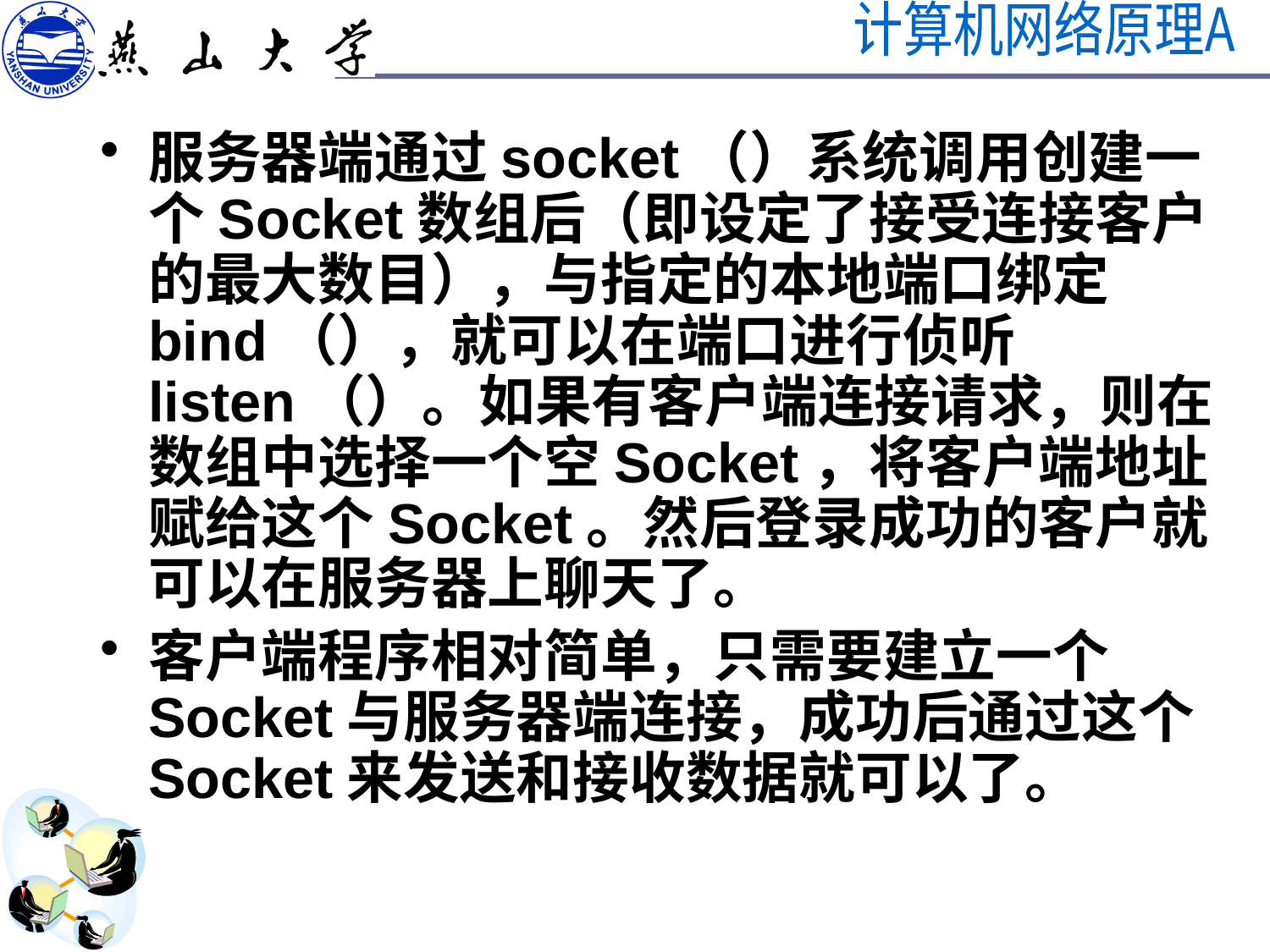

服务器端通过socket（）系统调用创建一个Socket数组后（即设定了接受连接客户的最大数目），与指定的本地端口绑定bind（），就可以在端口进行侦听listen（）。如果有客户端连接请求，则在数组中选择一个空Socket，将客户端地址赋给这个Socket。然后登录成功的客户就可以在服务器上聊天了。
客户端程序相对简单，只需要建立一个Socket与服务器端连接，成功后通过这个Socket来发送和接收数据就可以了。